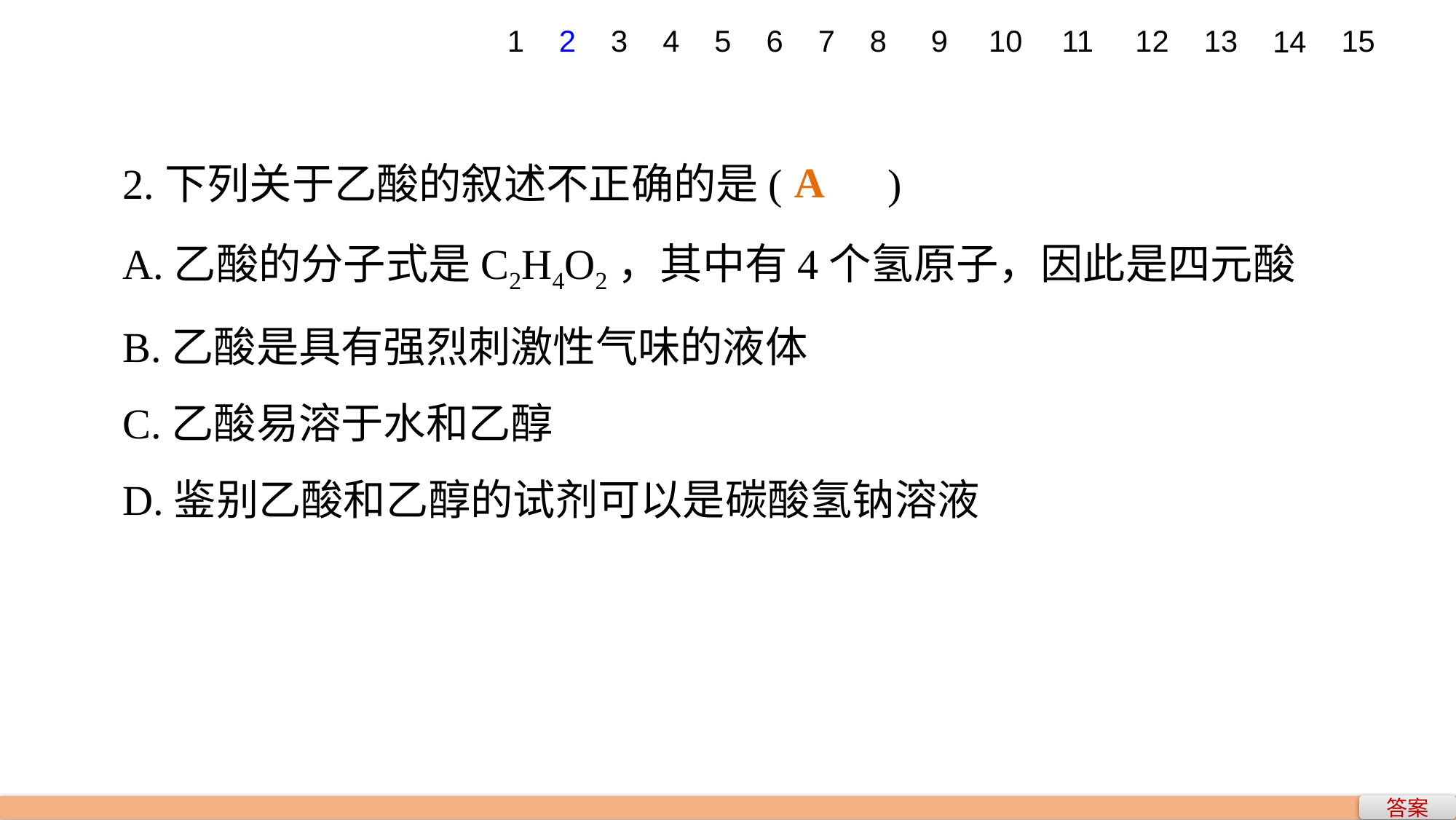

1
2
3
4
5
6
7
8
9
10
12
13
15
11
14
A
2.下列关于乙酸的叙述不正确的是(　　)
A.乙酸的分子式是C2H4O2，其中有4个氢原子，因此是四元酸
B.乙酸是具有强烈刺激性气味的液体
C.乙酸易溶于水和乙醇
D.鉴别乙酸和乙醇的试剂可以是碳酸氢钠溶液
答案